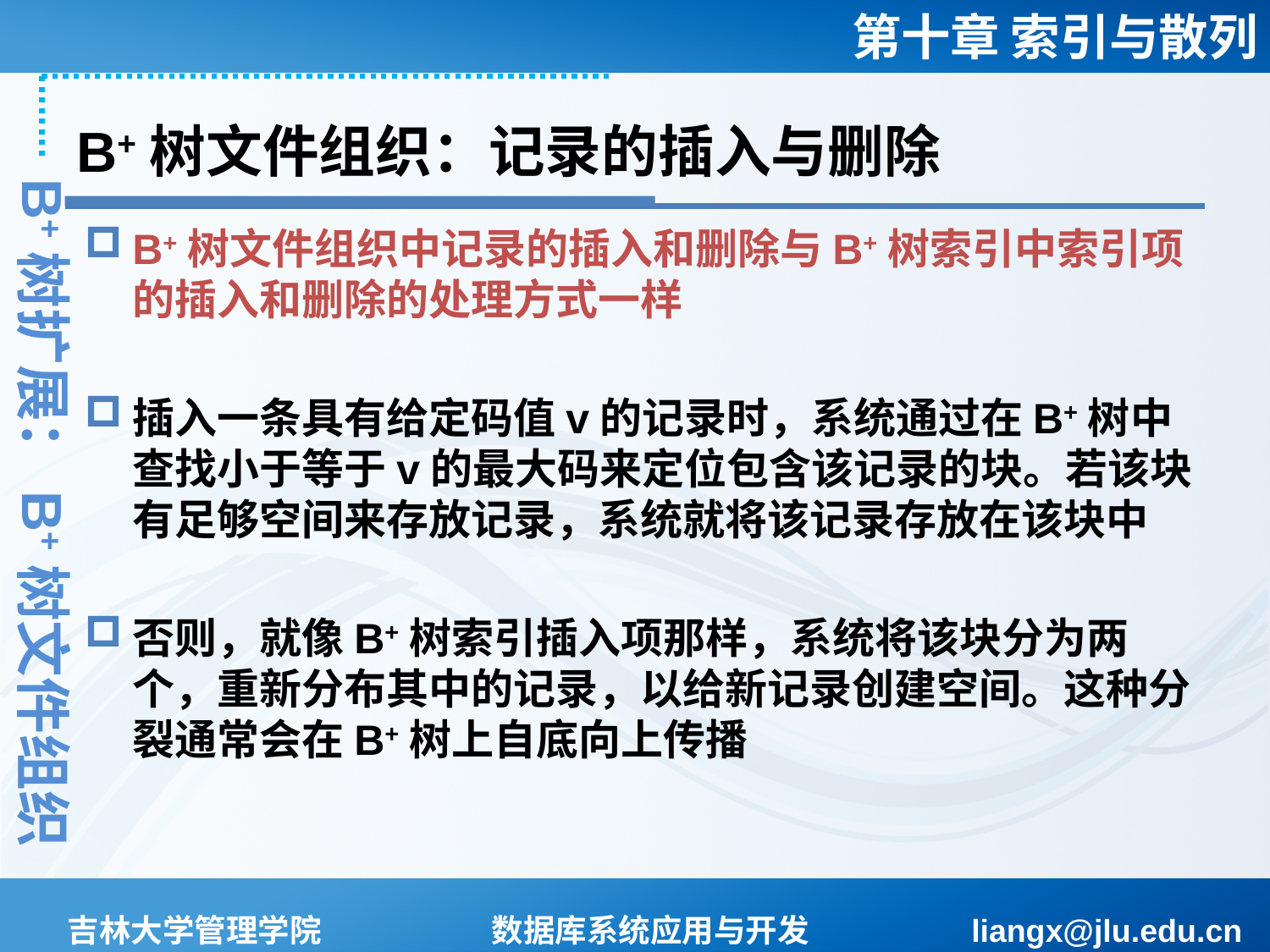

# B+树文件组织：记录的插入与删除
B+树扩展：B+树文件组织
B+树文件组织中记录的插入和删除与B+树索引中索引项的插入和删除的处理方式一样

插入一条具有给定码值v的记录时，系统通过在B+树中查找小于等于v的最大码来定位包含该记录的块。若该块有足够空间来存放记录，系统就将该记录存放在该块中

否则，就像B+树索引插入项那样，系统将该块分为两个，重新分布其中的记录，以给新记录创建空间。这种分裂通常会在B+树上自底向上传播